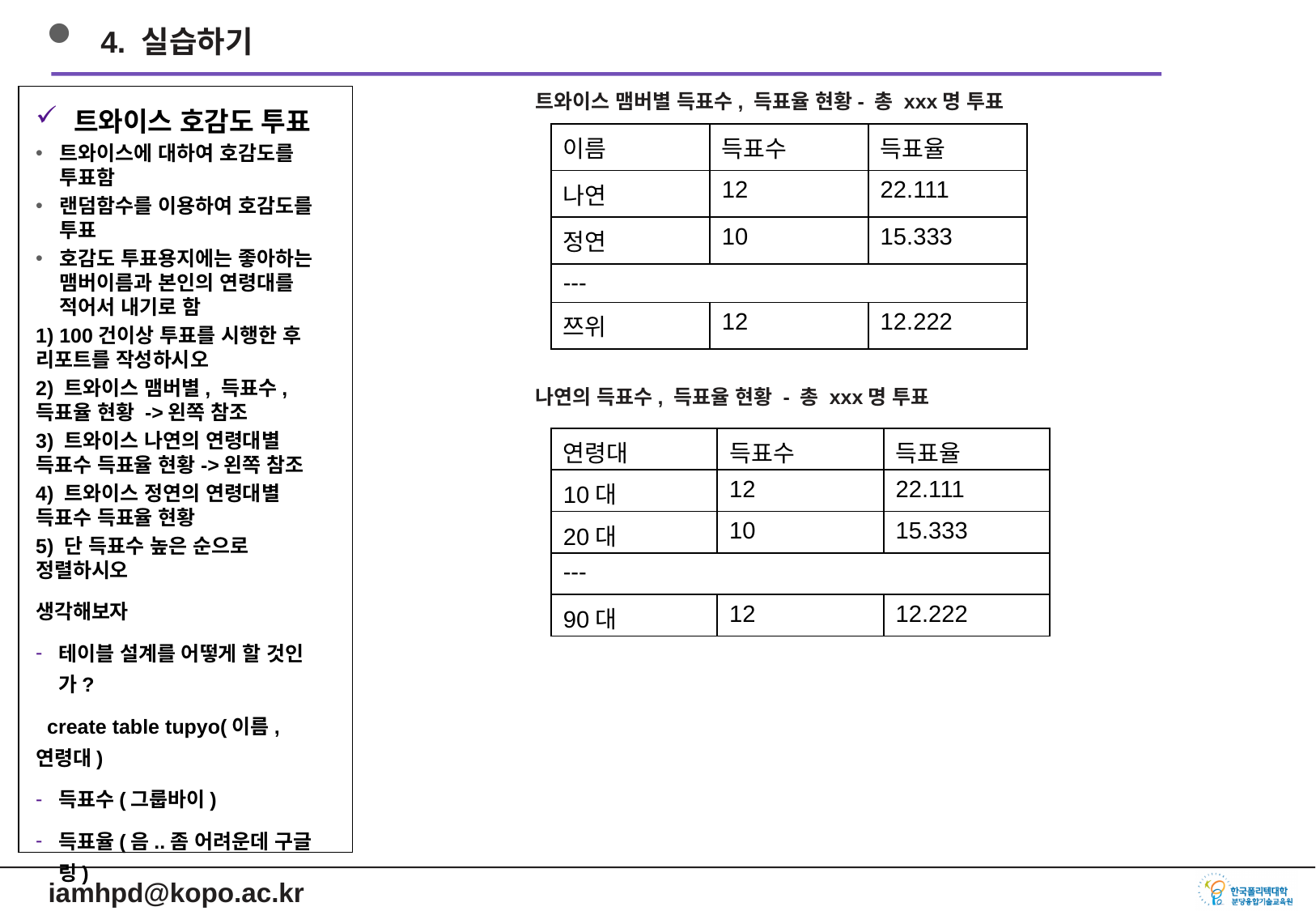

4. 실습하기
트와이스 맴버별 득표수, 득표율 현황- 총 xxx명 투표
트와이스 호감도 투표
트와이스에 대하여 호감도를 투표함
랜덤함수를 이용하여 호감도를 투표
호감도 투표용지에는 좋아하는 맴버이름과 본인의 연령대를 적어서 내기로 함
1) 100건이상 투표를 시행한 후 리포트를 작성하시오
2) 트와이스 맴버별, 득표수, 득표율 현황 ->왼쪽 참조
3) 트와이스 나연의 연령대별 득표수 득표율 현황->왼쪽 참조
4) 트와이스 정연의 연령대별 득표수 득표율 현황
5) 단 득표수 높은 순으로 정렬하시오
생각해보자
테이블 설계를 어떻게 할 것인가?
  create table tupyo(이름,연령대)
득표수(그룹바이)
득표율(음..좀 어려운데 구글링)

| 이름 | 득표수 | 득표율 |
| --- | --- | --- |
| 나연 | 12 | 22.111 |
| 정연 | 10 | 15.333 |
| --- |  |  |
| 쯔위 | 12 | 12.222 |
나연의 득표수, 득표율 현황 - 총 xxx명 투표
| 연령대 | 득표수 | 득표율 |
| --- | --- | --- |
| 10대 | 12 | 22.111 |
| 20대 | 10 | 15.333 |
| --- |  |  |
| 90대 | 12 | 12.222 |